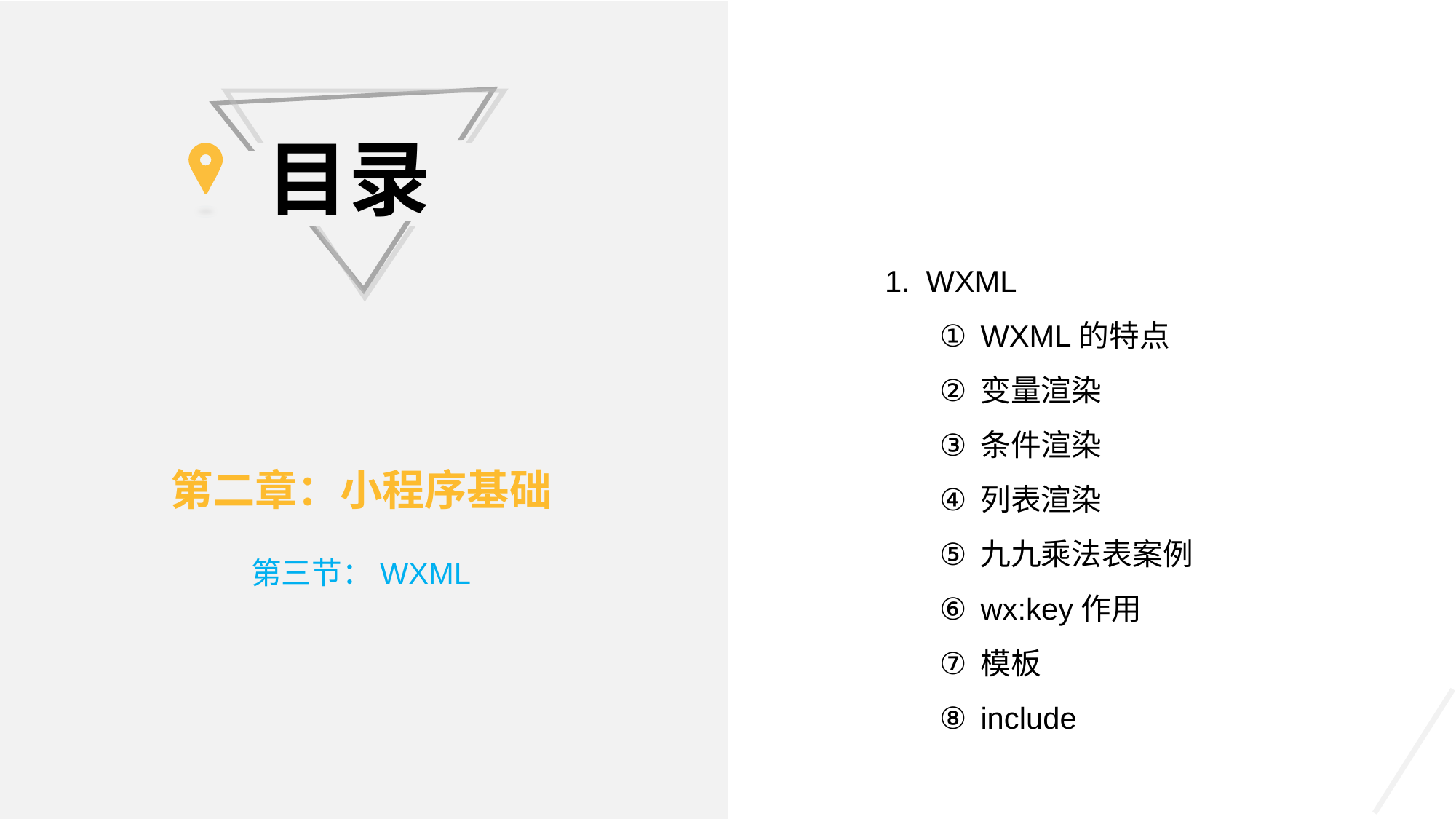

目录

WXML
WXML的特点
变量渲染
条件渲染
列表渲染
九九乘法表案例
wx:key作用
模板
include
第二章：小程序基础
第三节：WXML